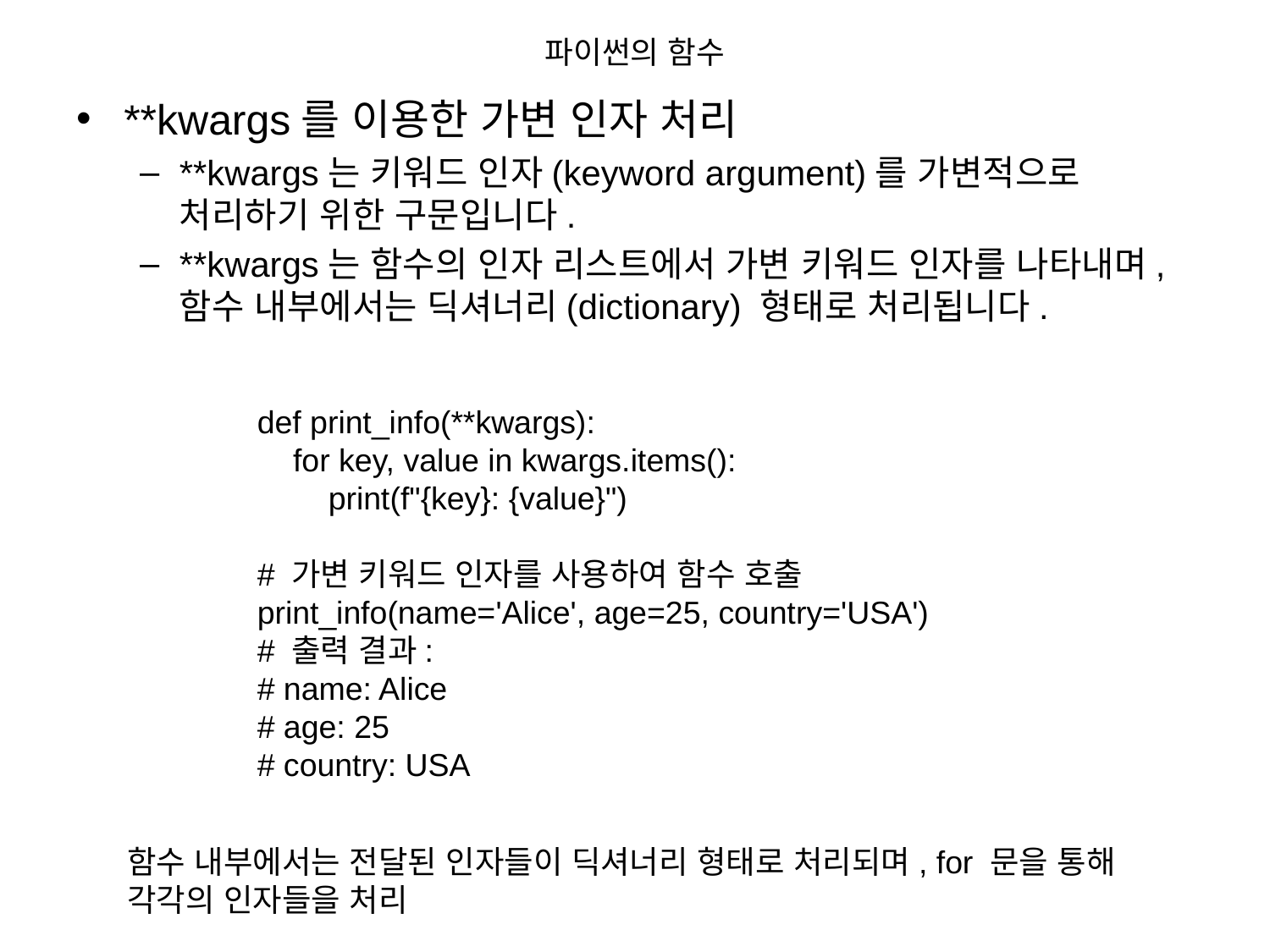

# 파이썬의 함수
**kwargs를 이용한 가변 인자 처리
**kwargs는 키워드 인자(keyword argument)를 가변적으로 처리하기 위한 구문입니다.
**kwargs는 함수의 인자 리스트에서 가변 키워드 인자를 나타내며, 함수 내부에서는 딕셔너리(dictionary) 형태로 처리됩니다.

def print_info(**kwargs):
    for key, value in kwargs.items():
        print(f"{key}: {value}")

# 가변 키워드 인자를 사용하여 함수 호출
print_info(name='Alice', age=25, country='USA')
# 출력 결과:
# name: Alice
# age: 25
# country: USA
함수 내부에서는 전달된 인자들이 딕셔너리 형태로 처리되며, for 문을 통해 각각의 인자들을 처리